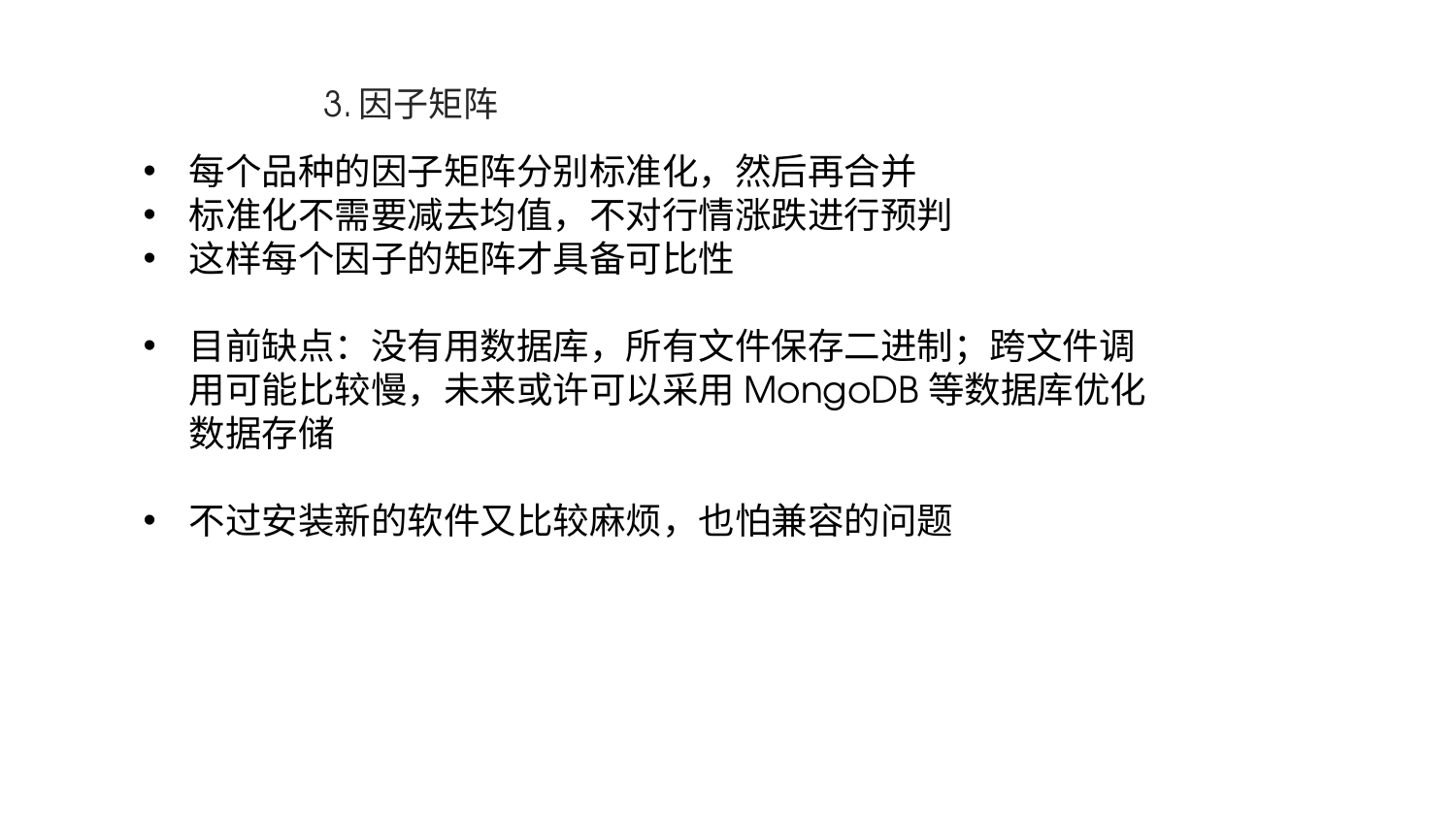

# 3.因子矩阵
每个品种的因子矩阵分别标准化，然后再合并
标准化不需要减去均值，不对行情涨跌进行预判
这样每个因子的矩阵才具备可比性

目前缺点：没有用数据库，所有文件保存二进制；跨文件调用可能比较慢，未来或许可以采用MongoDB等数据库优化数据存储

不过安装新的软件又比较麻烦，也怕兼容的问题